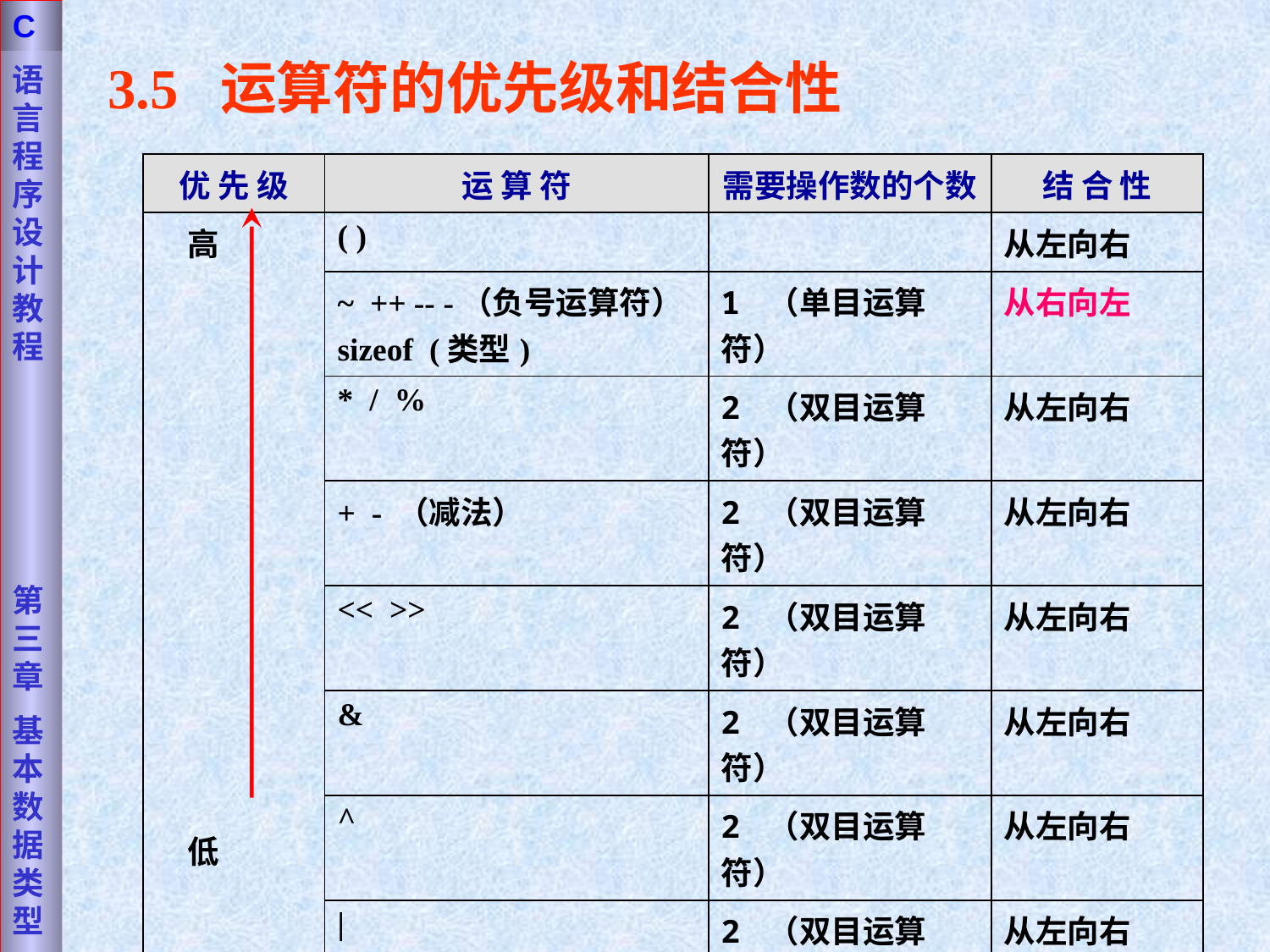

语言程序设计教程

第三章
基本数据类型
C
3.5  运算符的优先级和结合性
| 优 先 级 | 运 算 符 | 需要操作数的个数 | 结 合 性 |
| --- | --- | --- | --- |
| 高 低 | ( ) |  | 从左向右 |
|  | ~ ++ -- -（负号运算符） sizeof (类型) | 1 （单目运算符） | 从右向左 |
|  | \* / % | 2 （双目运算符） | 从左向右 |
|  | + - （减法） | 2 （双目运算符） | 从左向右 |
|  | << >> | 2 （双目运算符） | 从左向右 |
|  | & | 2 （双目运算符） | 从左向右 |
|  | ^ | 2 （双目运算符） | 从左向右 |
|  | | | 2 （双目运算符） | 从左向右 |
|  | = += -= \*= /= %= >>= <<= &= ^= |= | 2 （双目运算符） | 从右向左 |
|  | , |  | 从左向右 |